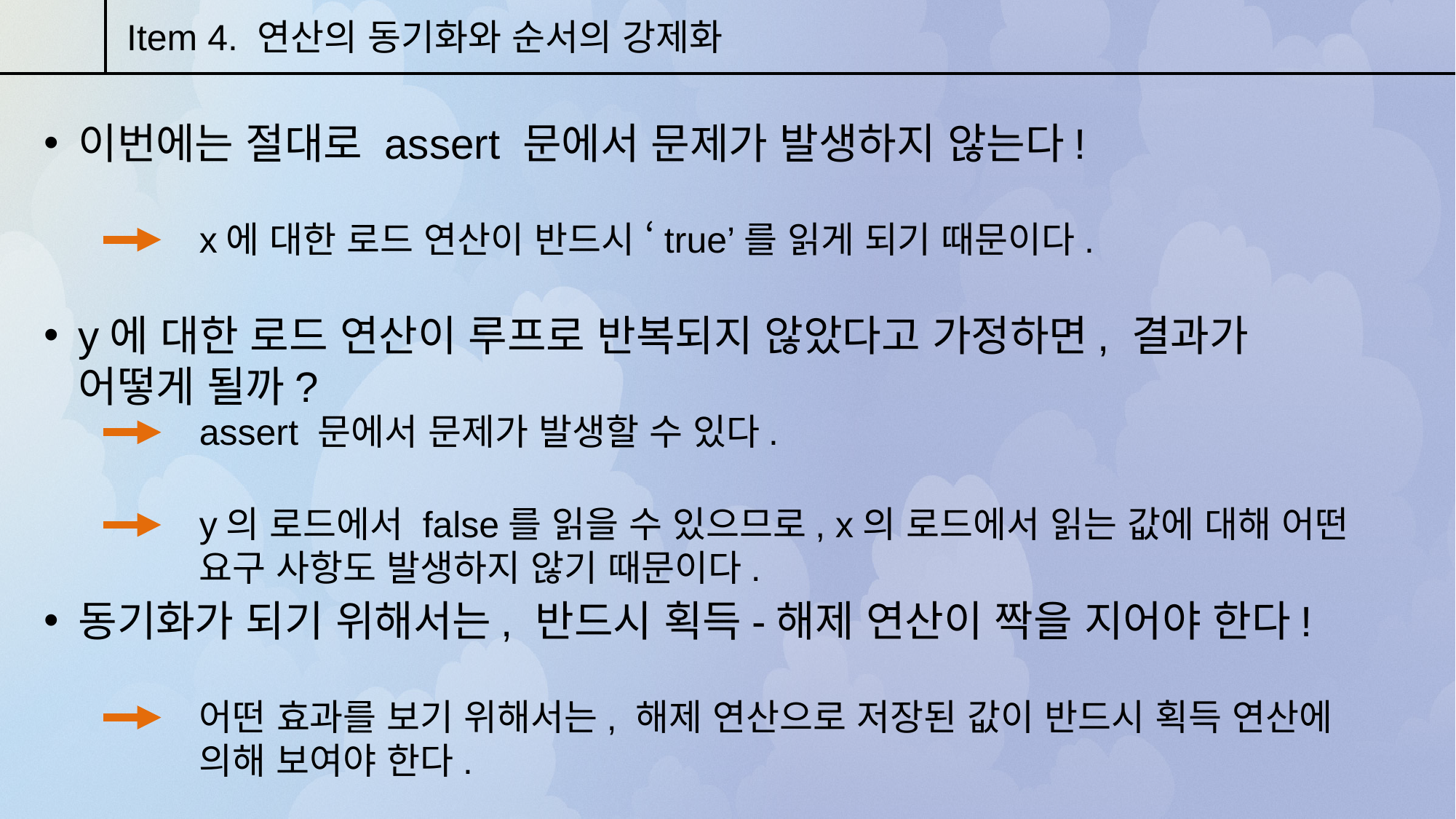

Item 4. 연산의 동기화와 순서의 강제화
이번에는 절대로 assert 문에서 문제가 발생하지 않는다!
x에 대한 로드 연산이 반드시 ‘true’를 읽게 되기 때문이다.
y에 대한 로드 연산이 루프로 반복되지 않았다고 가정하면, 결과가 어떻게 될까?
assert 문에서 문제가 발생할 수 있다.
y의 로드에서 false를 읽을 수 있으므로, x의 로드에서 읽는 값에 대해 어떤 요구 사항도 발생하지 않기 때문이다.
동기화가 되기 위해서는, 반드시 획득-해제 연산이 짝을 지어야 한다!
어떤 효과를 보기 위해서는, 해제 연산으로 저장된 값이 반드시 획득 연산에 의해 보여야 한다.